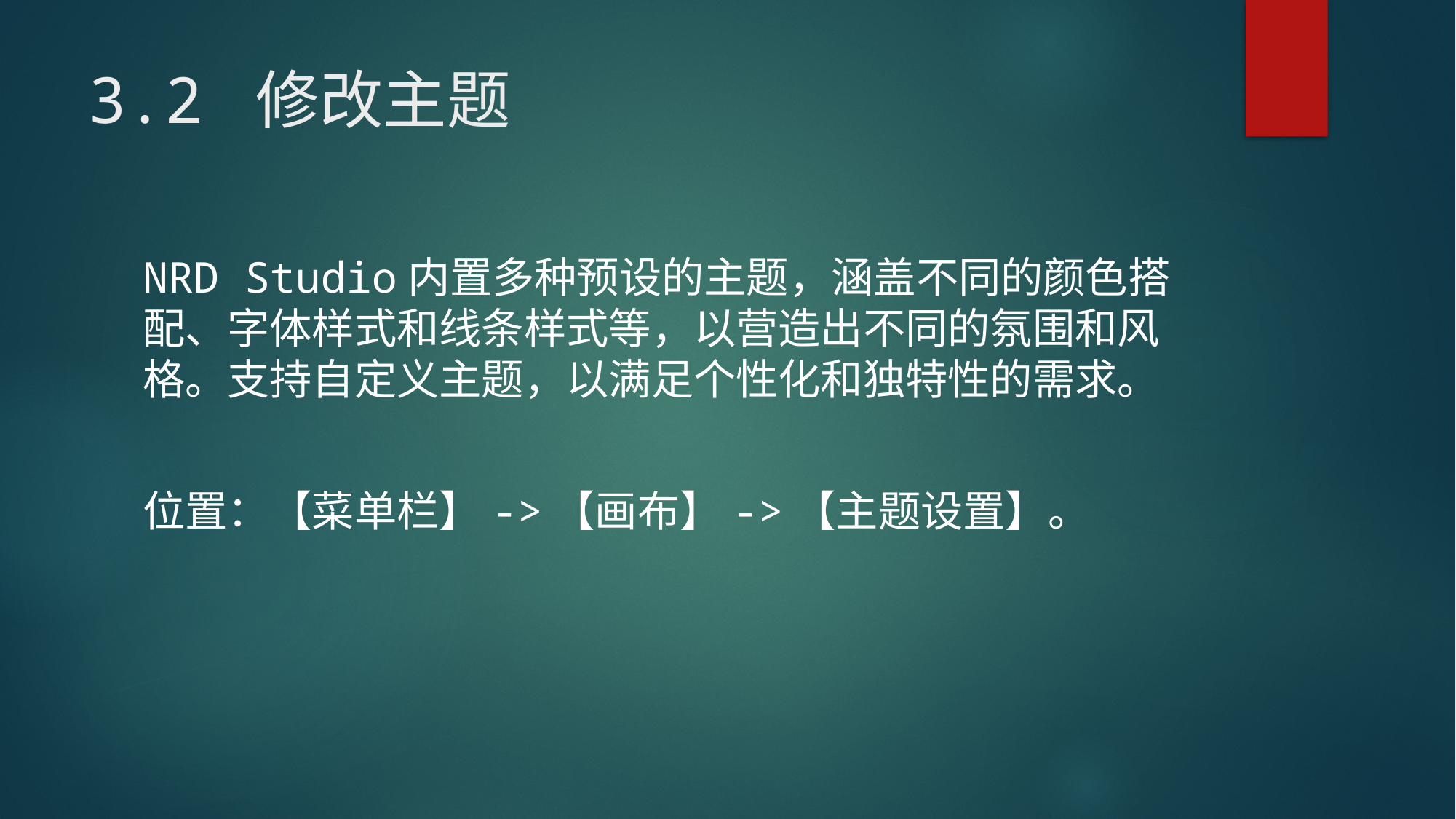

# 3.2 修改主题
NRD Studio内置多种预设的主题，涵盖不同的颜色搭配、字体样式和线条样式等，以营造出不同的氛围和风格。支持自定义主题，以满足个性化和独特性的需求。

位置：【菜单栏】->【画布】->【主题设置】。